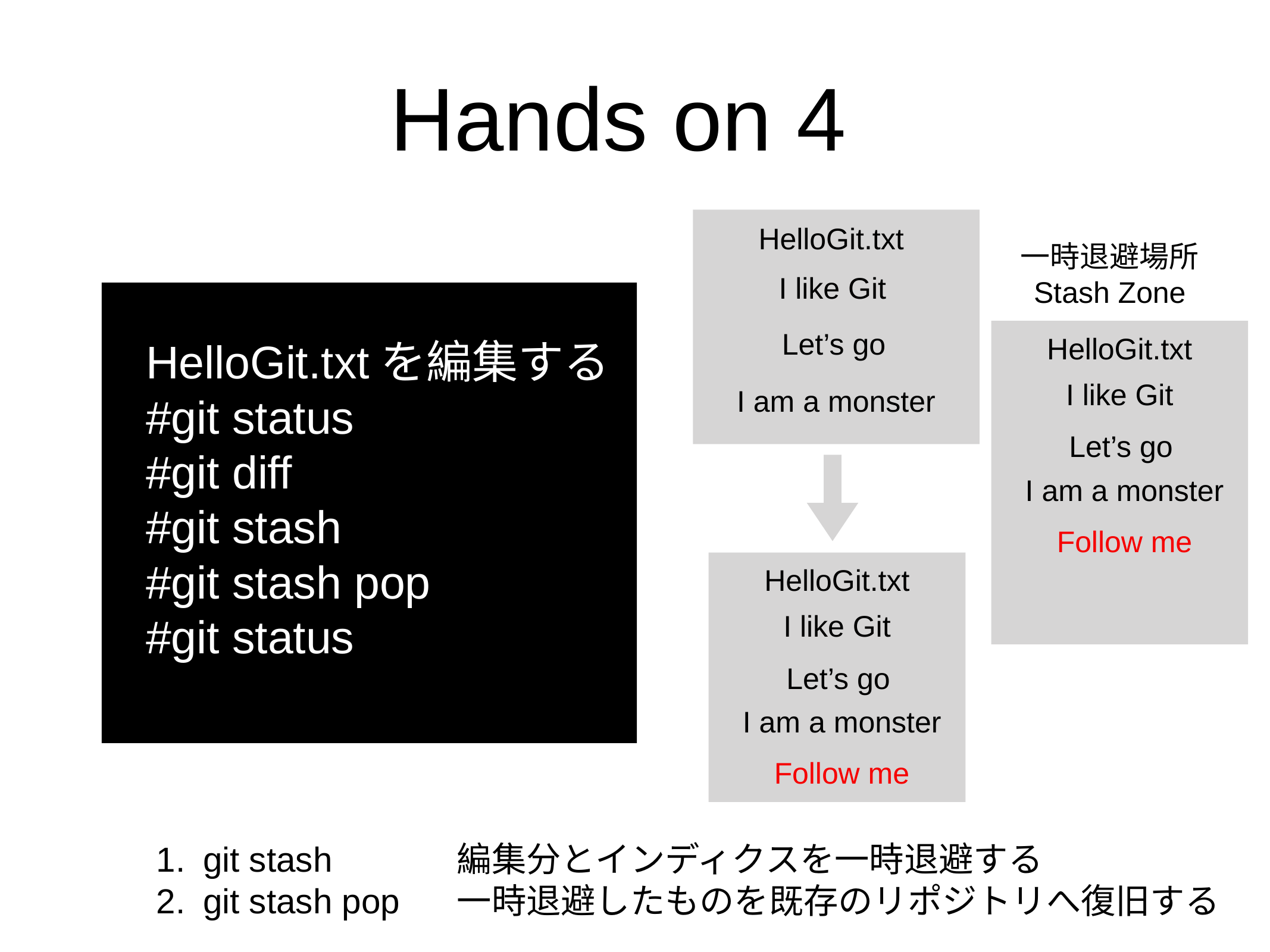

Hands on 4

HelloGit.txt
一時退避場所
Stash Zone
I like Git

HelloGit.txtを編集する
#git status
#git diff
#git stash
#git stash pop
#git status

Let’s go
HelloGit.txt
I like Git
I am a monster
Let’s go
I am a monster

Follow me

HelloGit.txt
I like Git
Let’s go
I am a monster
Follow me
git stash            編集分とインディクスを一時退避する
git stash pop     一時退避したものを既存のリポジトリへ復旧する